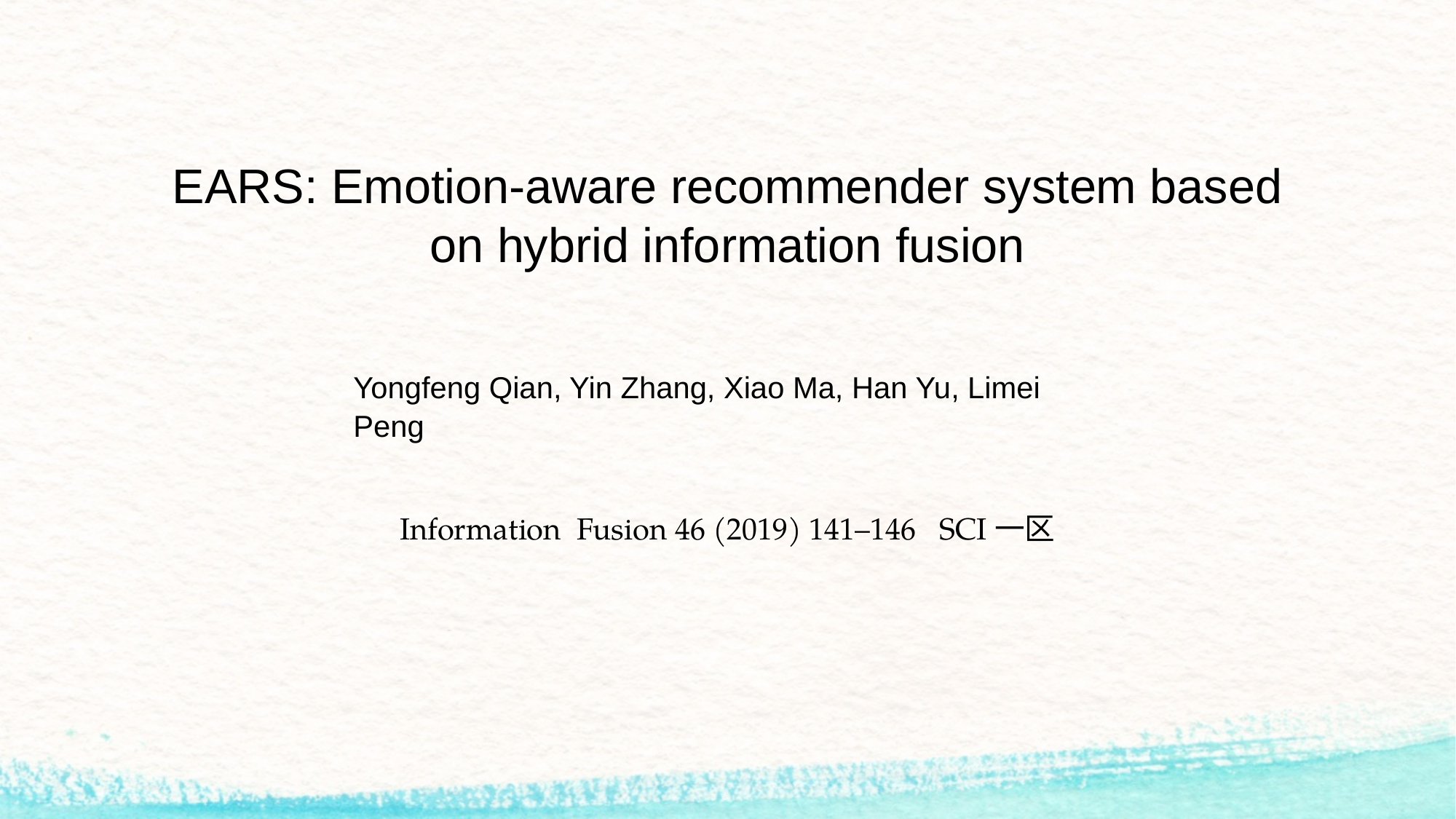

EARS: Emotion-aware recommender system based on hybrid information fusion
Yongfeng Qian, Yin Zhang, Xiao Ma, Han Yu, Limei Peng
Information  Fusion 46 (2019) 141–146   SCI一区